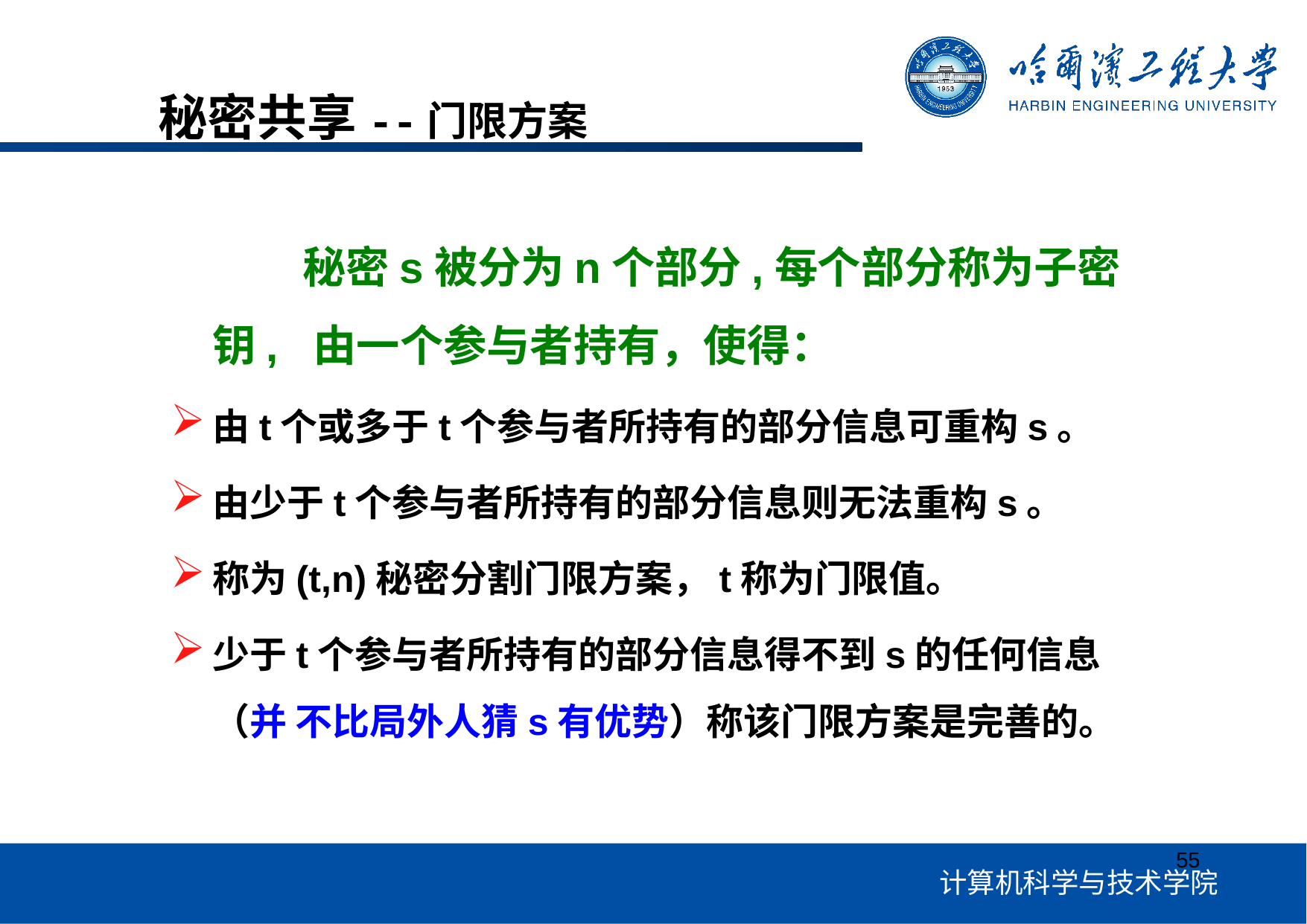

# 秘密共享--门限方案
秘密s被分为n个部分,每个部分称为子密钥,  由一个参与者持有，使得：
由t个或多于t个参与者所持有的部分信息可重构s。
由少于t个参与者所持有的部分信息则无法重构s。
称为(t,n)秘密分割门限方案，t称为门限值。
少于t个参与者所持有的部分信息得不到s的任何信息（并 不比局外人猜s有优势）称该门限方案是完善的。
55